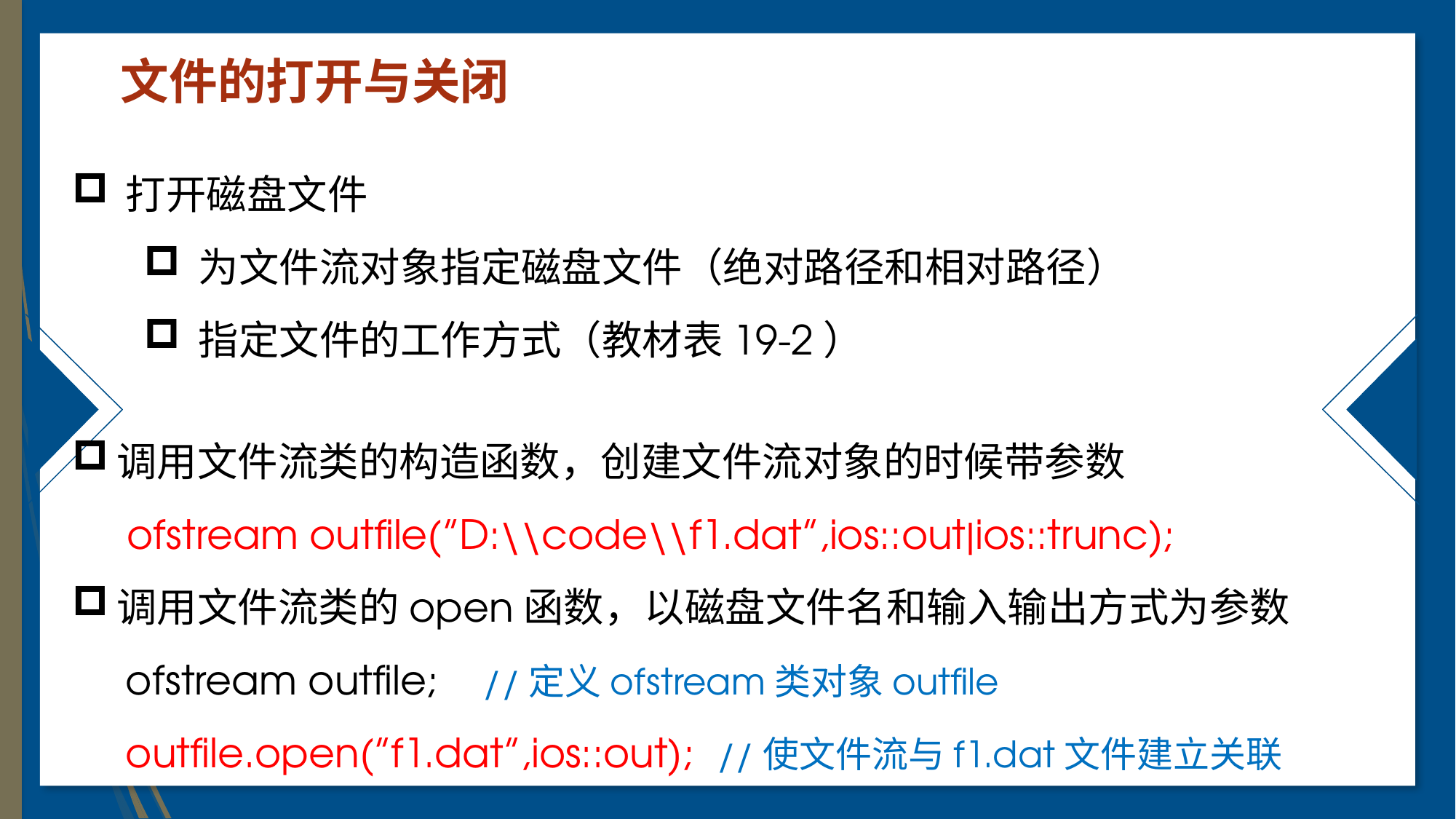

文件的打开与关闭
打开磁盘文件
为文件流对象指定磁盘文件（绝对路径和相对路径）
指定文件的工作方式（教材表19-2）

调用文件流类的构造函数，创建文件流对象的时候带参数
ofstream outfile(″D:\\code\\f1.dat″,ios::out|ios::trunc);
调用文件流类的open函数，以磁盘文件名和输入输出方式为参数
ofstream outfile;    //定义ofstream类对象outfile
outfile.open(″f1.dat″,ios::out);  //使文件流与f1.dat文件建立关联